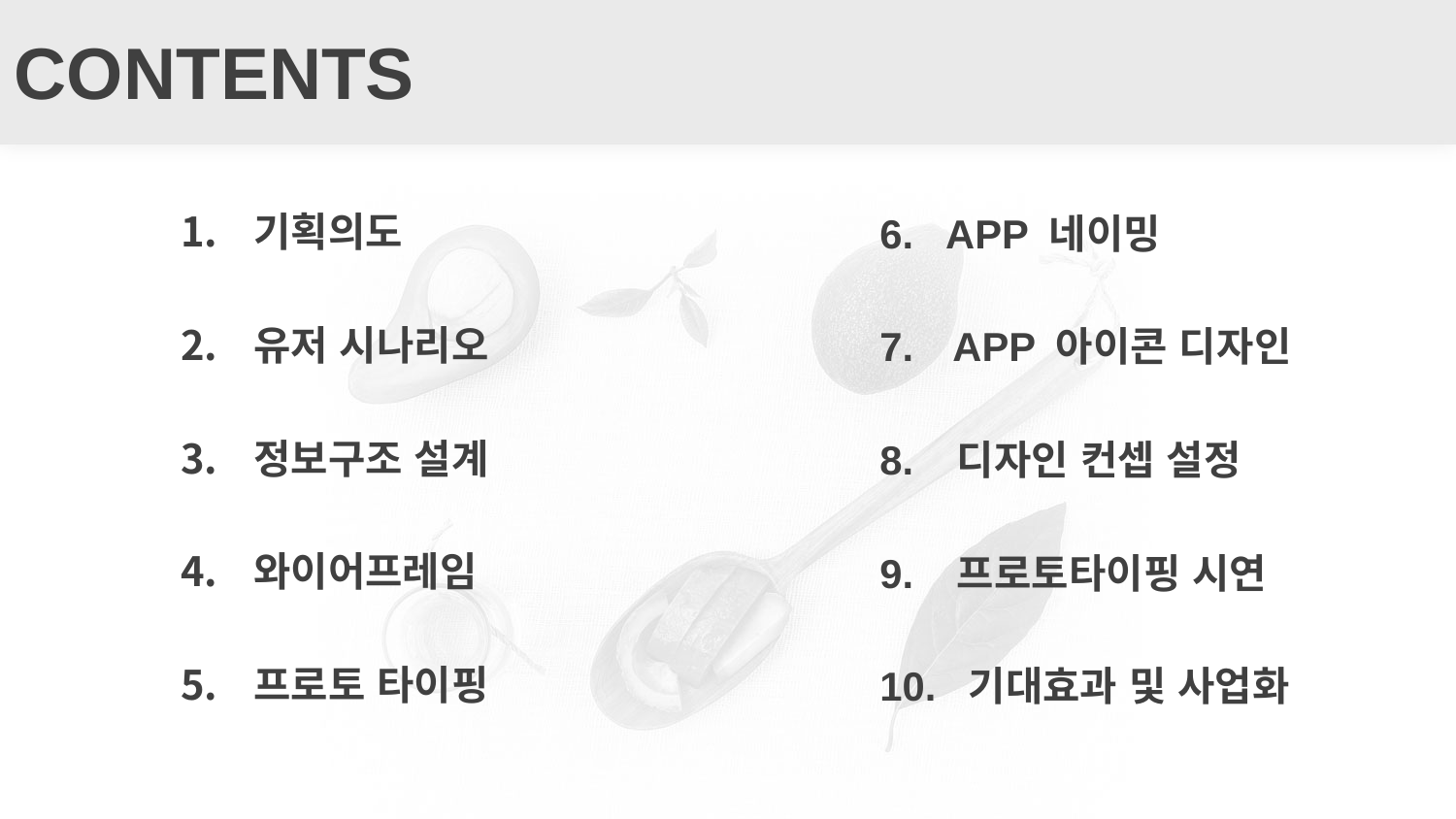

# CONTENTS
기획의도

유저 시나리오

정보구조 설계

와이어프레임

프로토 타이핑
6.   APP 네이밍

APP 아이콘 디자인

8.   디자인 컨셉 설정

9.   프로토타이핑 시연

10.  기대효과 및 사업화